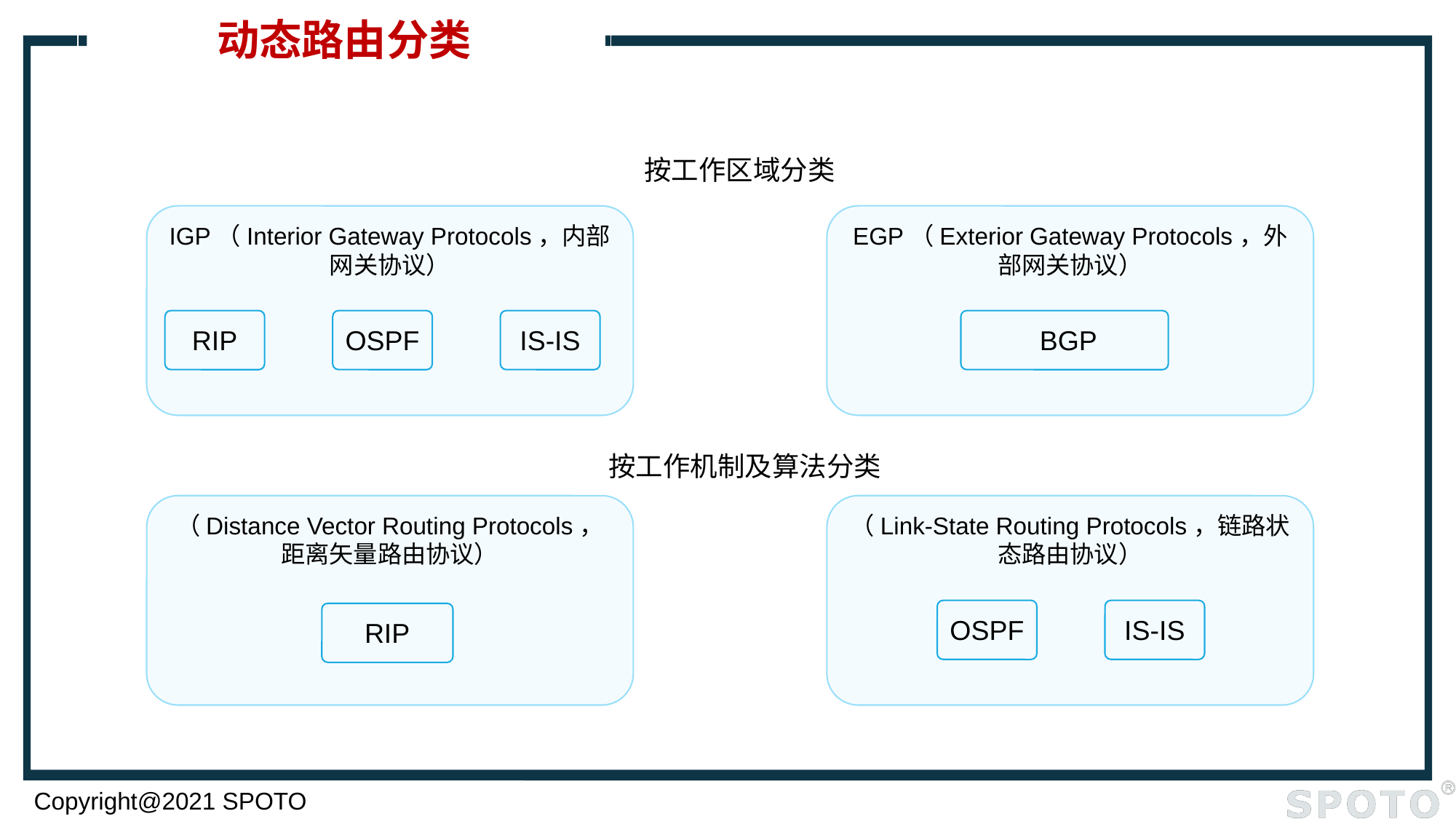

# 动态路由分类
按工作区域分类
IGP（Interior Gateway Protocols，内部网关协议）
EGP（Exterior Gateway Protocols，外部网关协议）

BGP
RIP
OSPF
IS-IS
按工作机制及算法分类
（Distance Vector Routing Protocols，距离矢量路由协议）
（Link-State Routing Protocols，链路状态路由协议）

OSPF
IS-IS
RIP